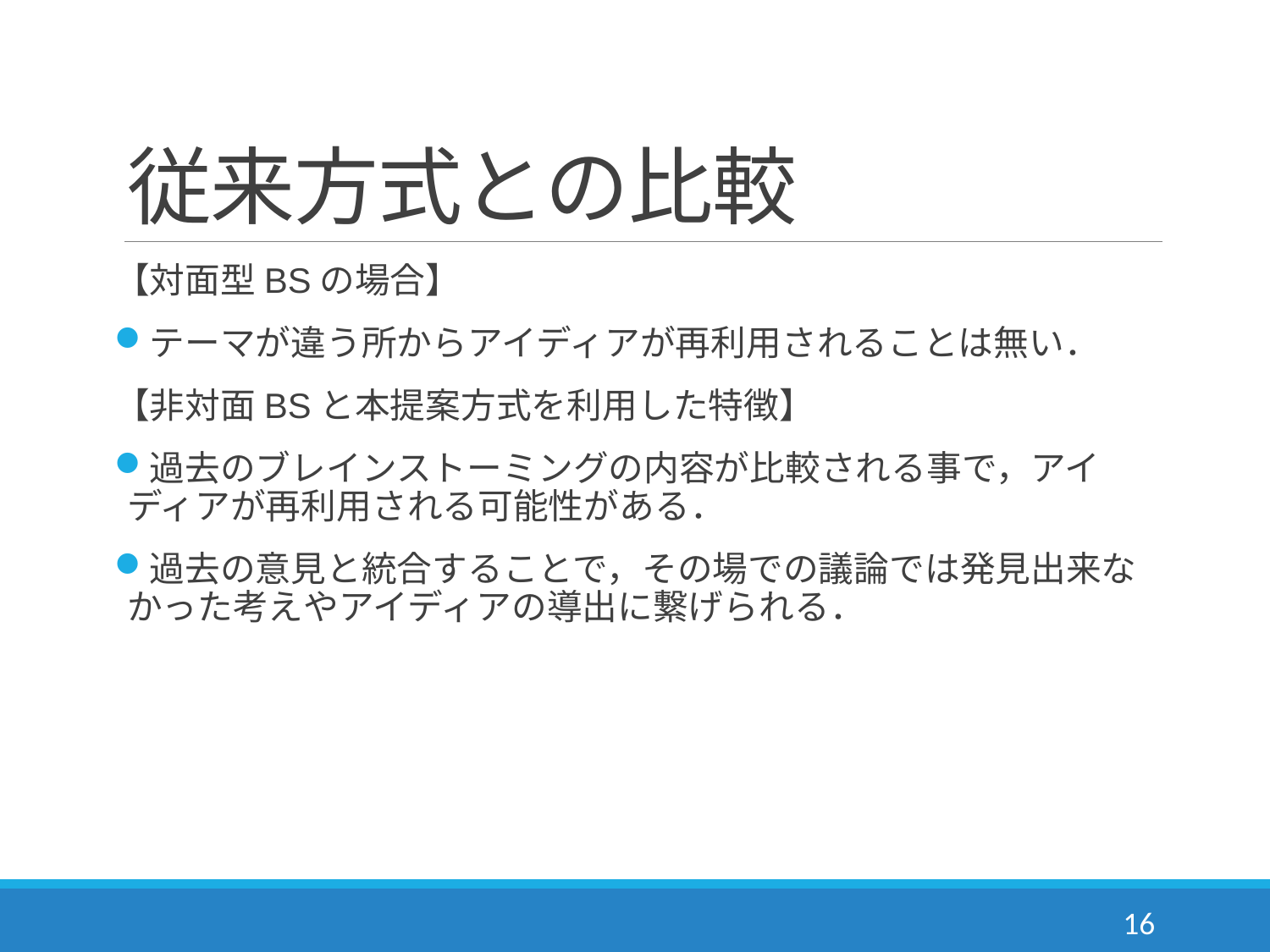

# 従来方式との比較
【対面型BSの場合】
テーマが違う所からアイディアが再利用されることは無い．
【非対面BSと本提案方式を利用した特徴】
過去のブレインストーミングの内容が比較される事で，アイディアが再利用される可能性がある．
過去の意見と統合することで，その場での議論では発見出来なかった考えやアイディアの導出に繋げられる．
16